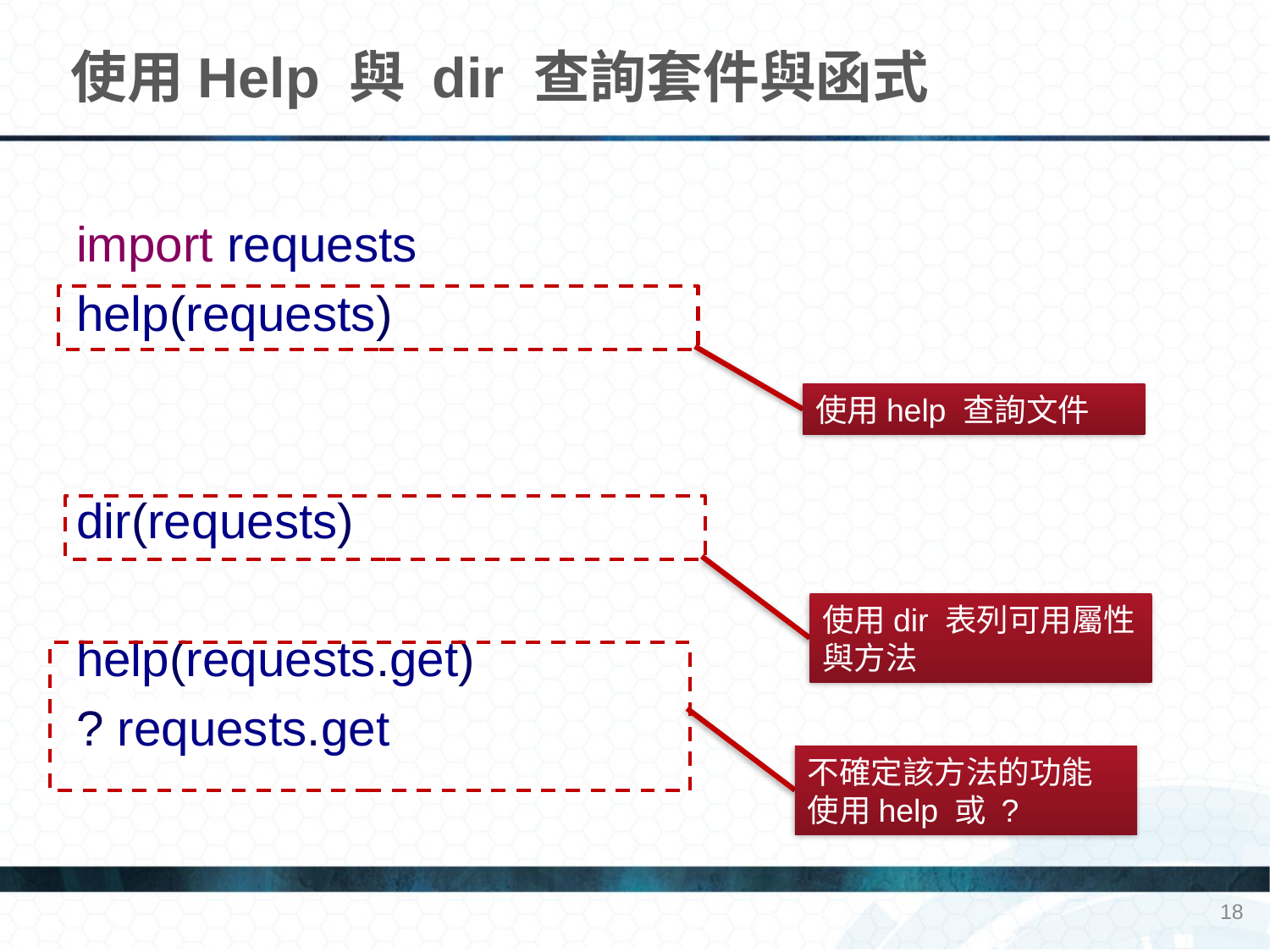

# 使用Help 與 dir 查詢套件與函式
import requests
help(requests)

dir(requests)

help(requests.get)
? requests.get

使用help 查詢文件

使用dir 表列可用屬性與方法

不確定該方法的功能
使用help 或 ?
18